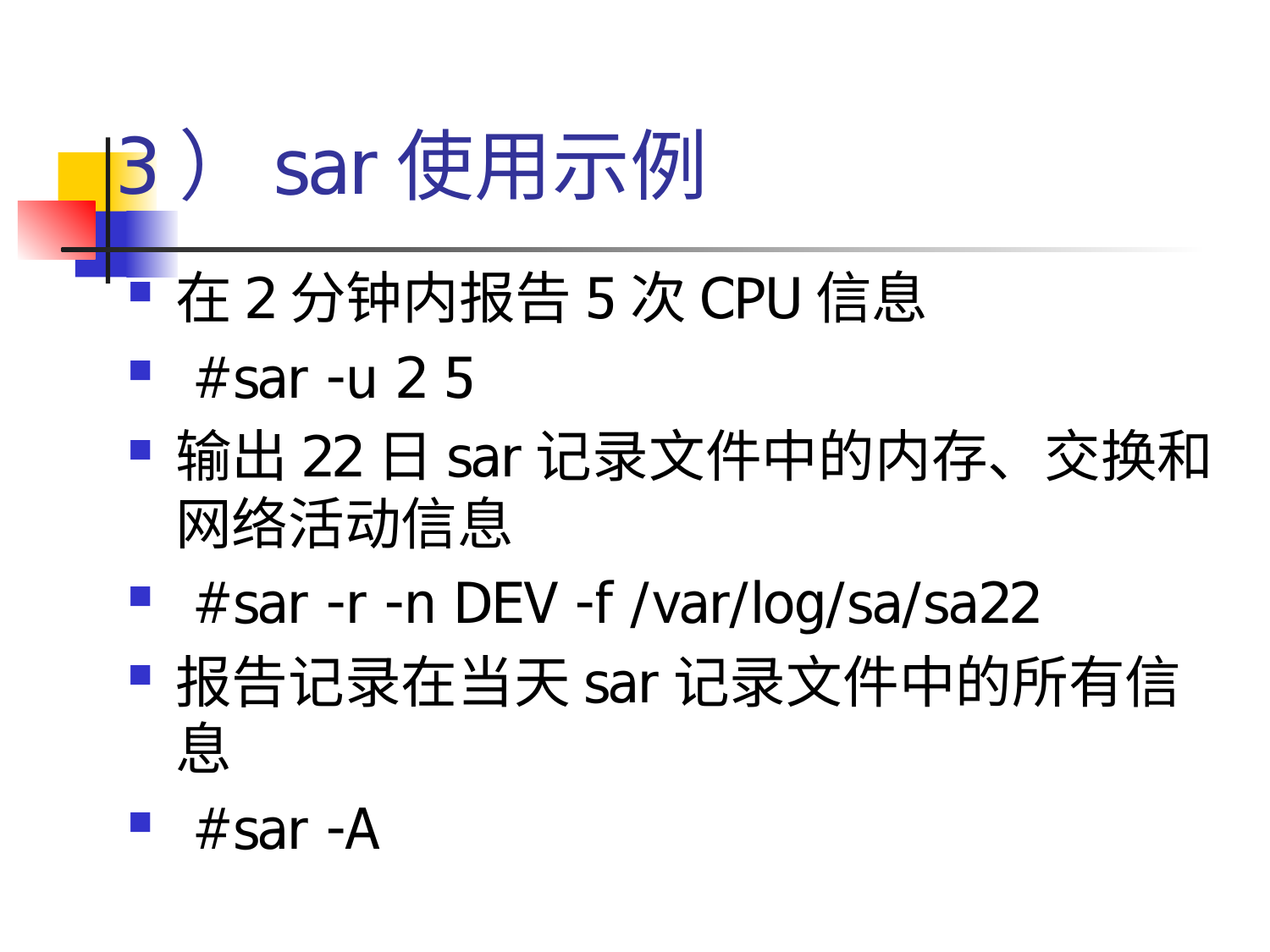

# 3）sar使用示例
在2分钟内报告5次CPU信息
 #sar -u 2 5
输出22日sar记录文件中的内存、交换和网络活动信息
 #sar -r -n DEV -f /var/log/sa/sa22
报告记录在当天sar记录文件中的所有信息
 #sar -A